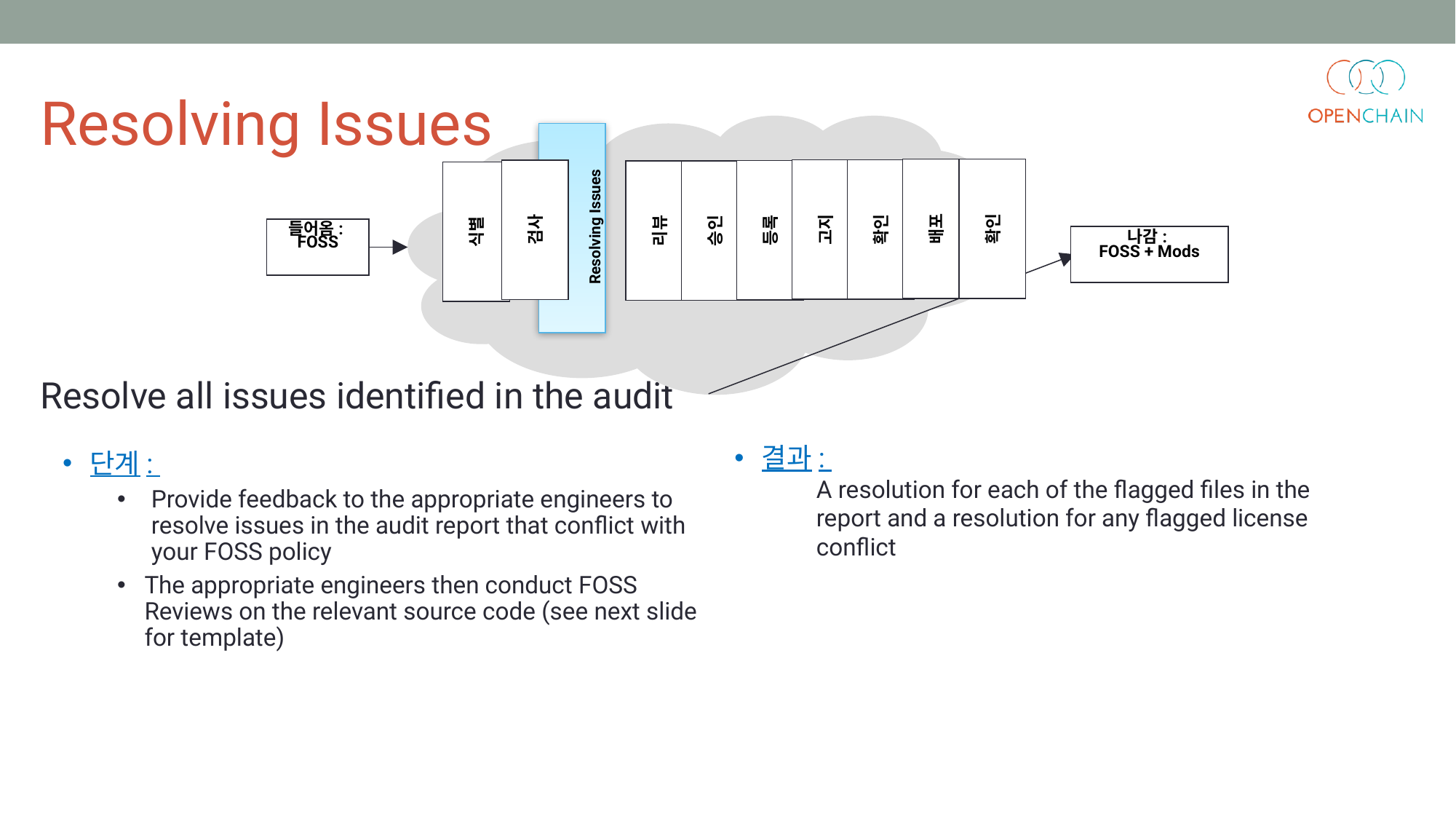

Resolving Issues

Resolving Issues
배포
확인
고지
확인
검사
등록
리뷰
승인
식별
들어옴:
FOSS
나감:
FOSS + Mods
Resolve all issues identified in the audit
결과:
A resolution for each of the flagged files in the report and a resolution for any flagged license conflict

단계:
Provide feedback to the appropriate engineers to resolve issues in the audit report that conflict with your FOSS policy
The appropriate engineers then conduct FOSS Reviews on the relevant source code (see next slide for template)